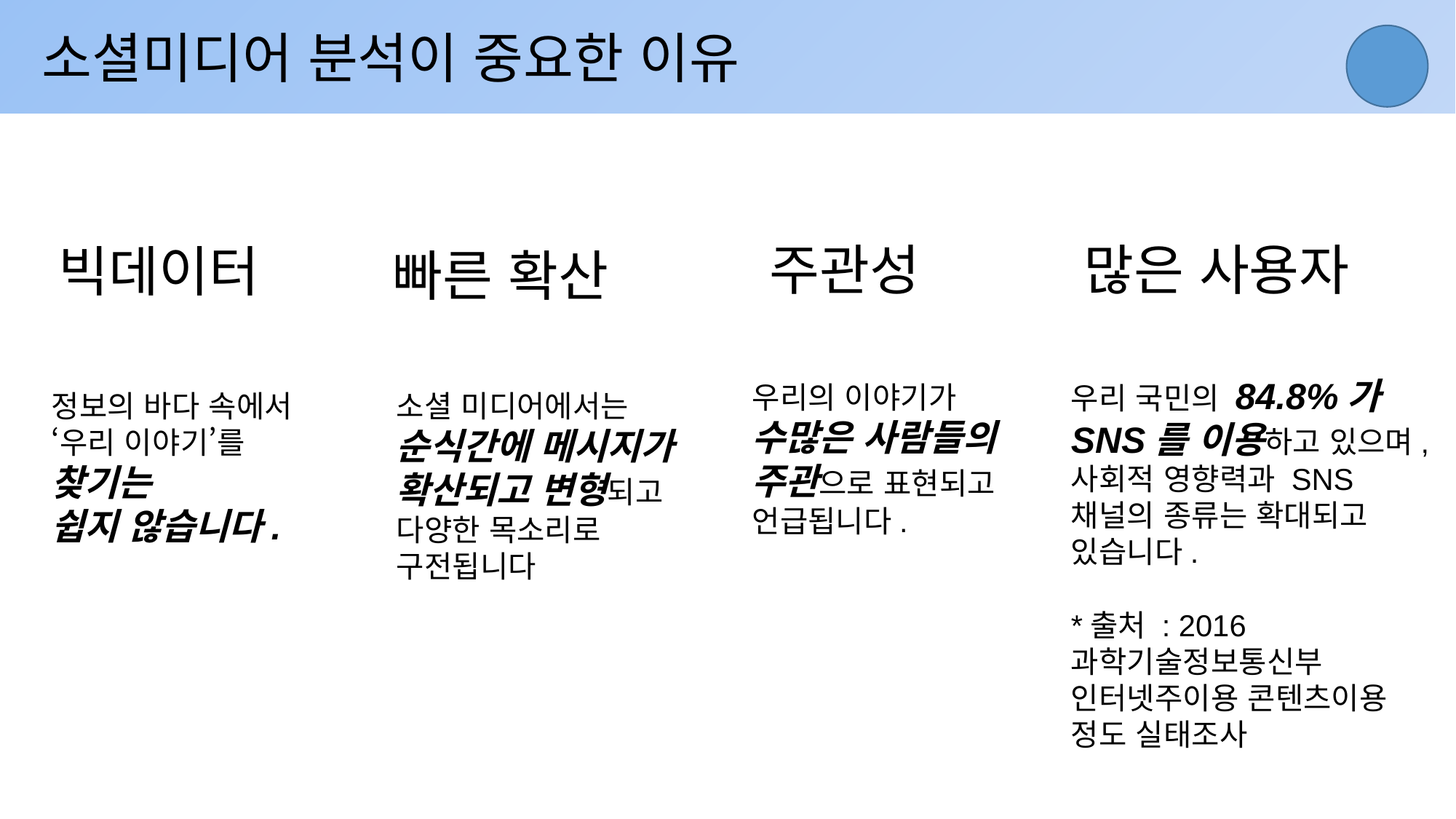

소셜미디어 분석이 중요한 이유

주관성
많은 사용자
빅데이터
빠른 확산
우리 국민의 84.8%가
SNS를 이용하고 있으며,
사회적 영향력과 SNS
채널의 종류는 확대되고
있습니다.
*출처 : 2016
과학기술정보통신부
인터넷주이용 콘텐츠이용
정도 실태조사
우리의 이야기가
수많은 사람들의
주관으로 표현되고
언급됩니다.
정보의 바다 속에서
‘우리 이야기’를
찾기는
쉽지 않습니다.
소셜 미디어에서는
순식간에 메시지가
확산되고 변형되고
다양한 목소리로
구전됩니다